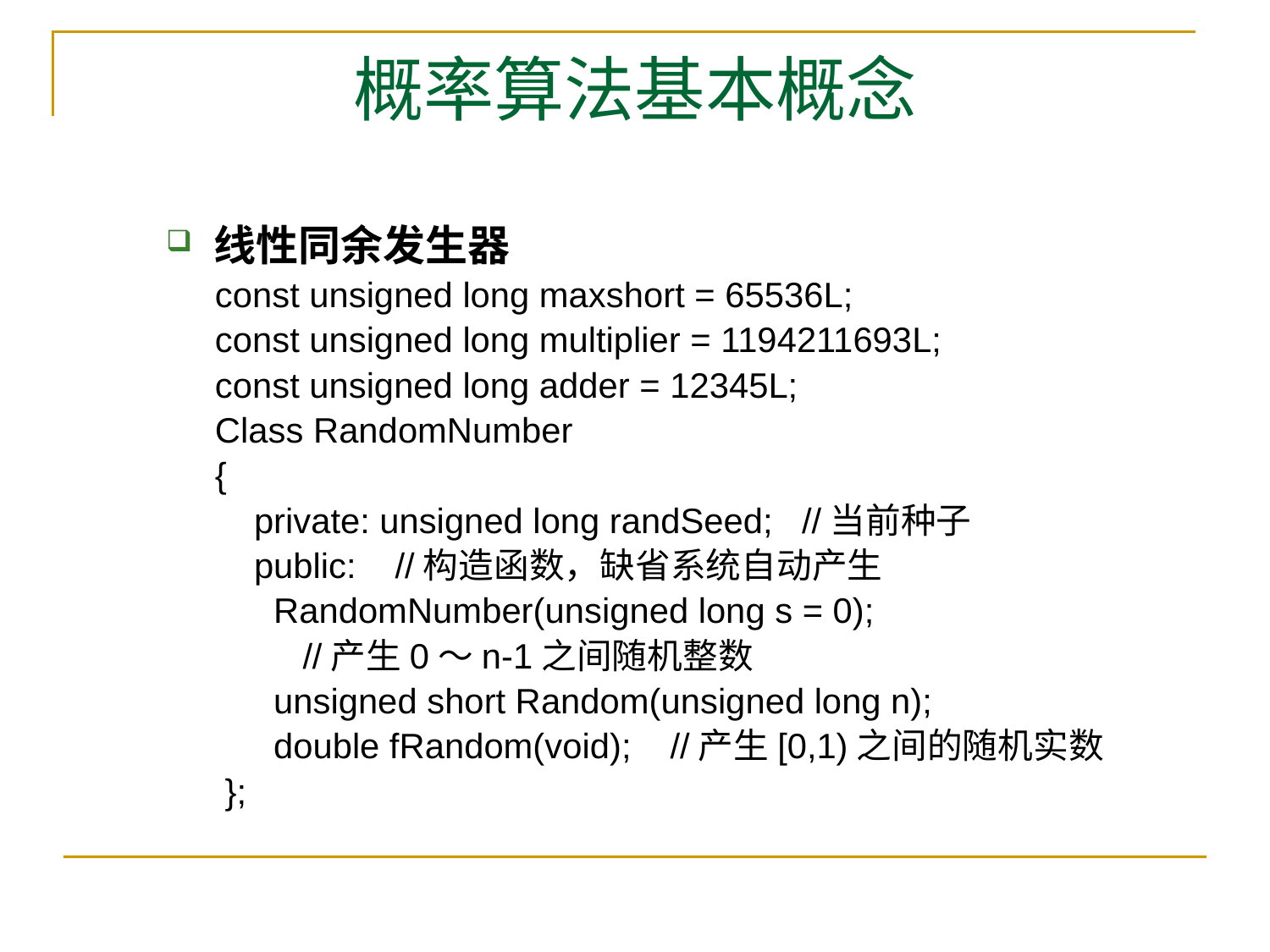

# 概率算法基本概念
线性同余发生器
const unsigned long maxshort = 65536L;
const unsigned long multiplier = 1194211693L;
const unsigned long adder = 12345L;
Class RandomNumber
{
    private: unsigned long randSeed;   //当前种子
    public:    //构造函数，缺省系统自动产生
      RandomNumber(unsigned long s = 0);
         //产生0～n-1之间随机整数
      unsigned short Random(unsigned long n);
      double fRandom(void);    //产生[0,1)之间的随机实数
 };